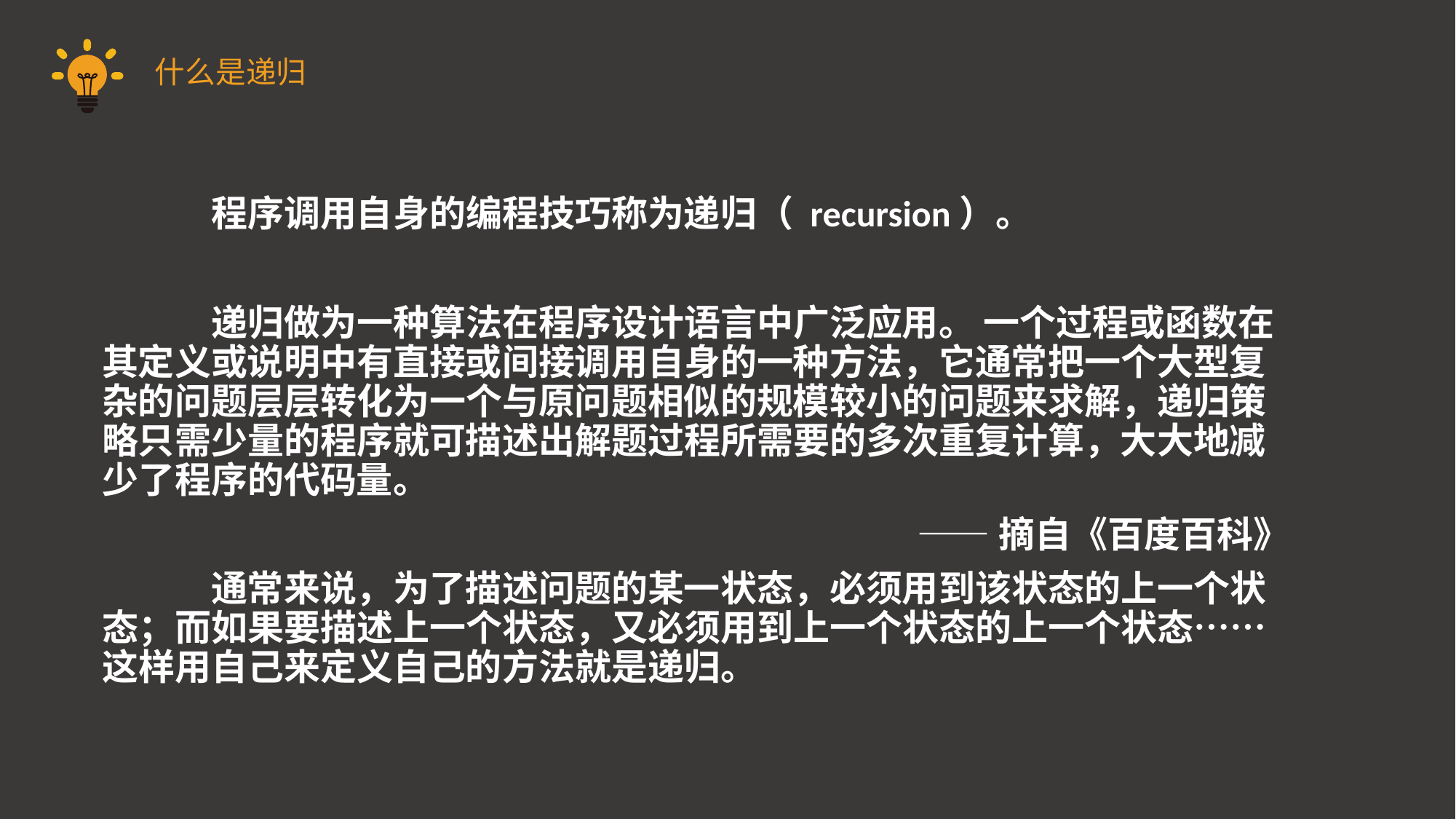

什么是递归
	程序调用自身的编程技巧称为递归（ recursion）。

	递归做为一种算法在程序设计语言中广泛应用。 一个过程或函数在其定义或说明中有直接或间接调用自身的一种方法，它通常把一个大型复杂的问题层层转化为一个与原问题相似的规模较小的问题来求解，递归策略只需少量的程序就可描述出解题过程所需要的多次重复计算，大大地减少了程序的代码量。
——摘自《百度百科》
	通常来说，为了描述问题的某一状态，必须用到该状态的上一个状态；而如果要描述上一个状态，又必须用到上一个状态的上一个状态…… 这样用自己来定义自己的方法就是递归。